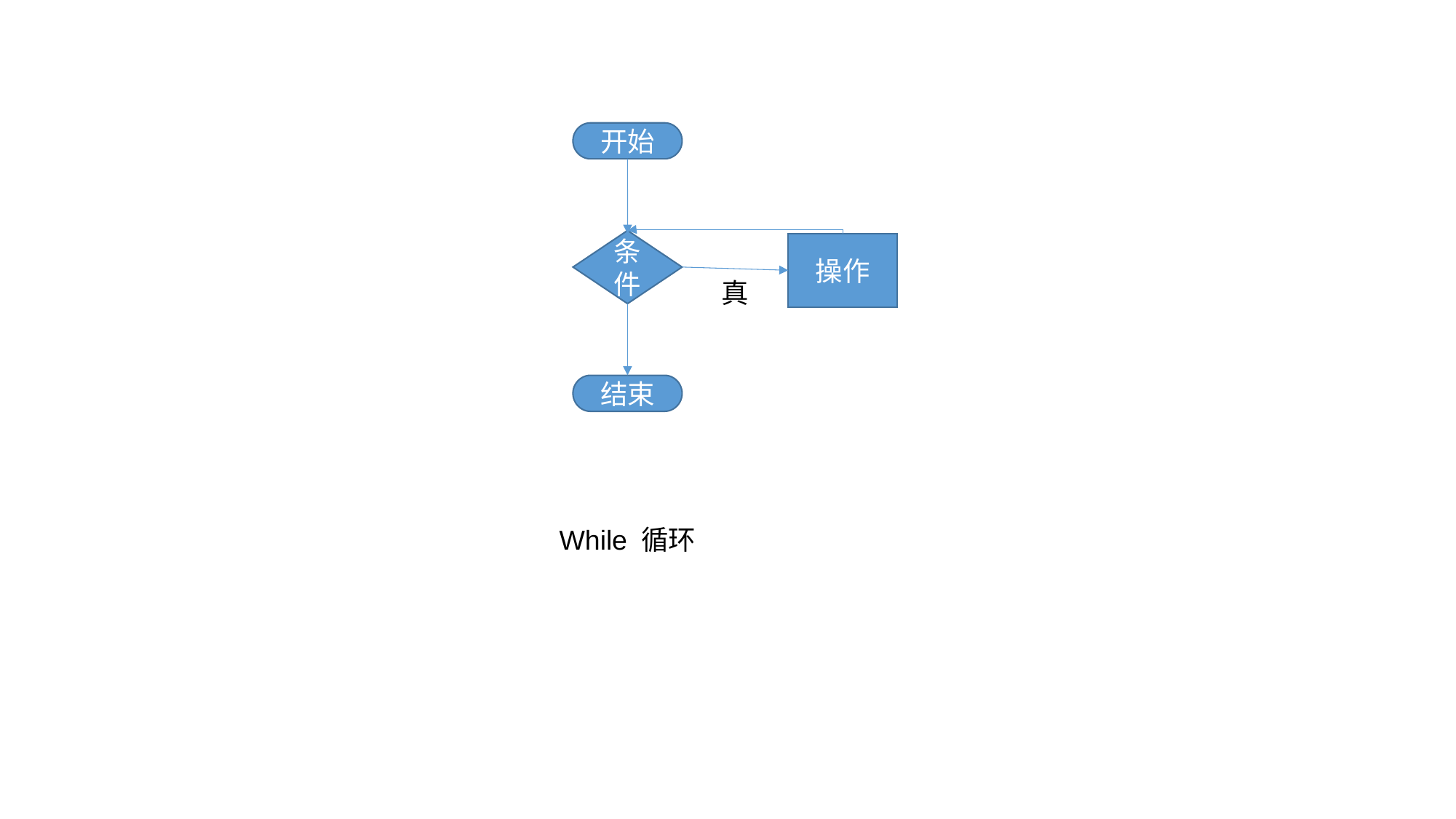

开始
条件
操作
真
结束
While 循环